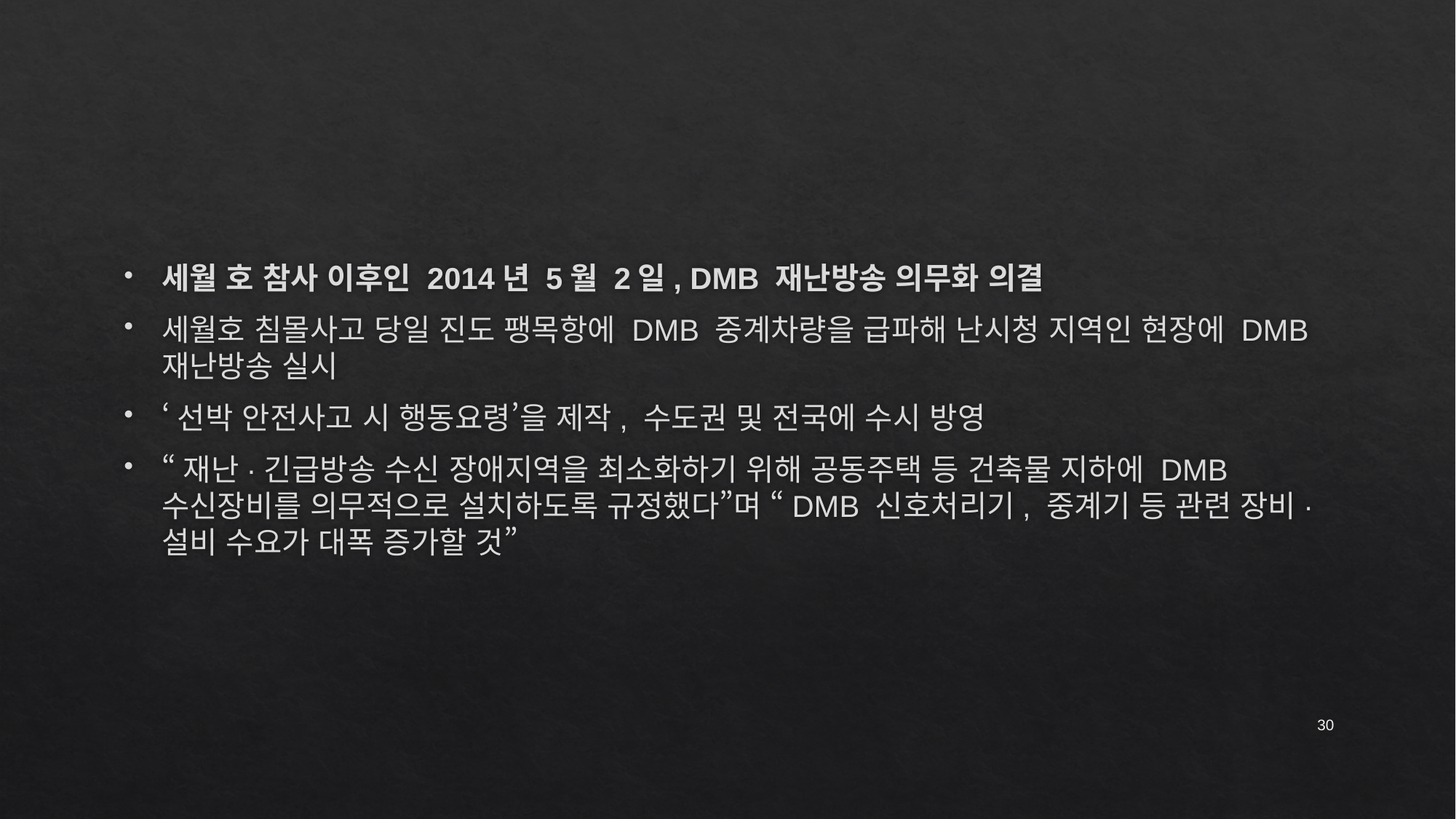

세월 호 참사 이후인 2014년 5월 2일, DMB 재난방송 의무화 의결
세월호 침몰사고 당일 진도 팽목항에 DMB 중계차량을 급파해 난시청 지역인 현장에 DMB 재난방송 실시
‘선박 안전사고 시 행동요령’을 제작, 수도권 및 전국에 수시 방영
“재난·긴급방송 수신 장애지역을 최소화하기 위해 공동주택 등 건축물 지하에 DMB 수신장비를 의무적으로 설치하도록 규정했다”며 “DMB 신호처리기, 중계기 등 관련 장비·설비 수요가 대폭 증가할 것”
30